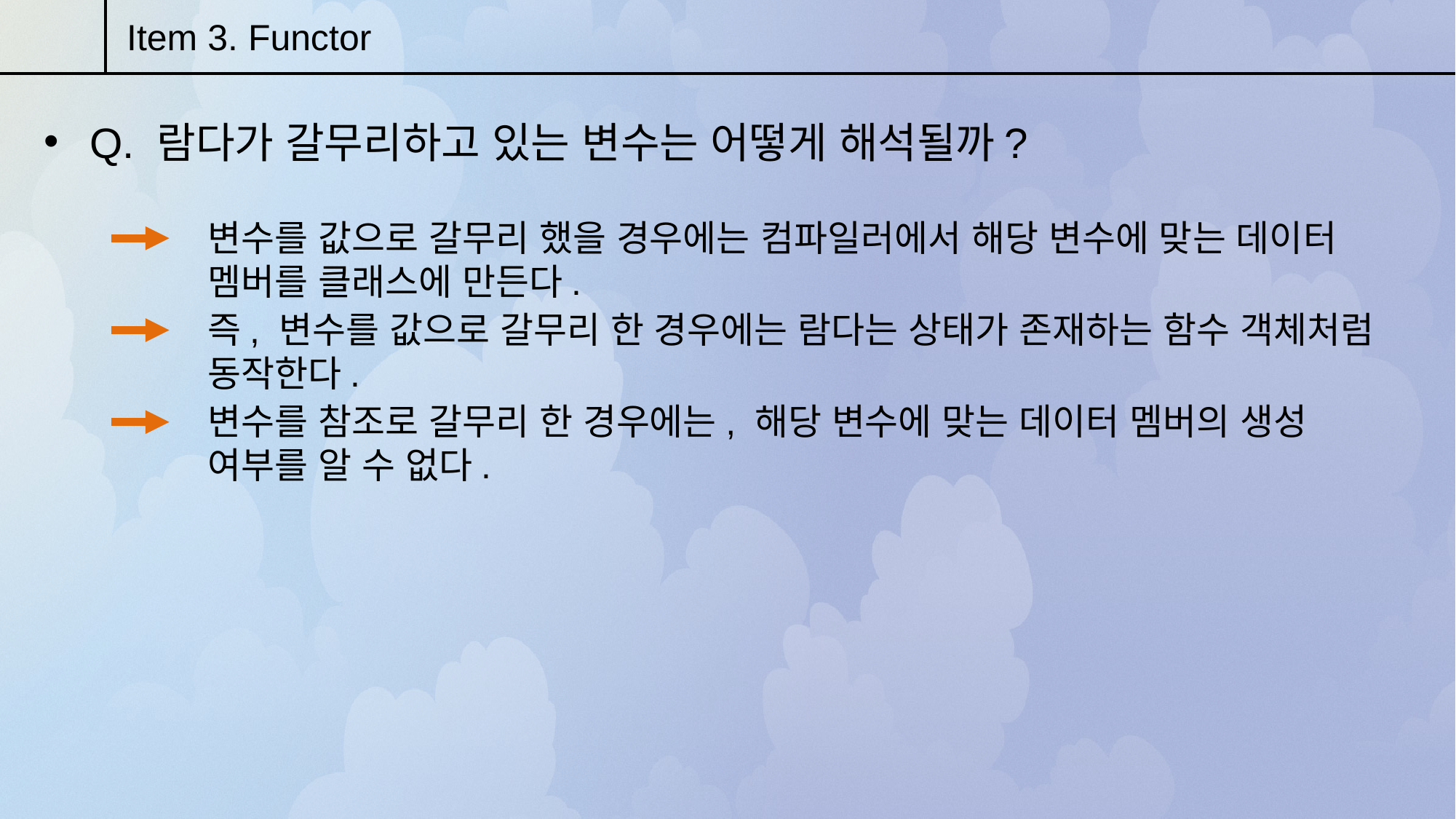

Item 3. Functor
 Q. 람다가 갈무리하고 있는 변수는 어떻게 해석될까?
변수를 값으로 갈무리 했을 경우에는 컴파일러에서 해당 변수에 맞는 데이터 멤버를 클래스에 만든다.
즉, 변수를 값으로 갈무리 한 경우에는 람다는 상태가 존재하는 함수 객체처럼 동작한다.
변수를 참조로 갈무리 한 경우에는, 해당 변수에 맞는 데이터 멤버의 생성 여부를 알 수 없다.